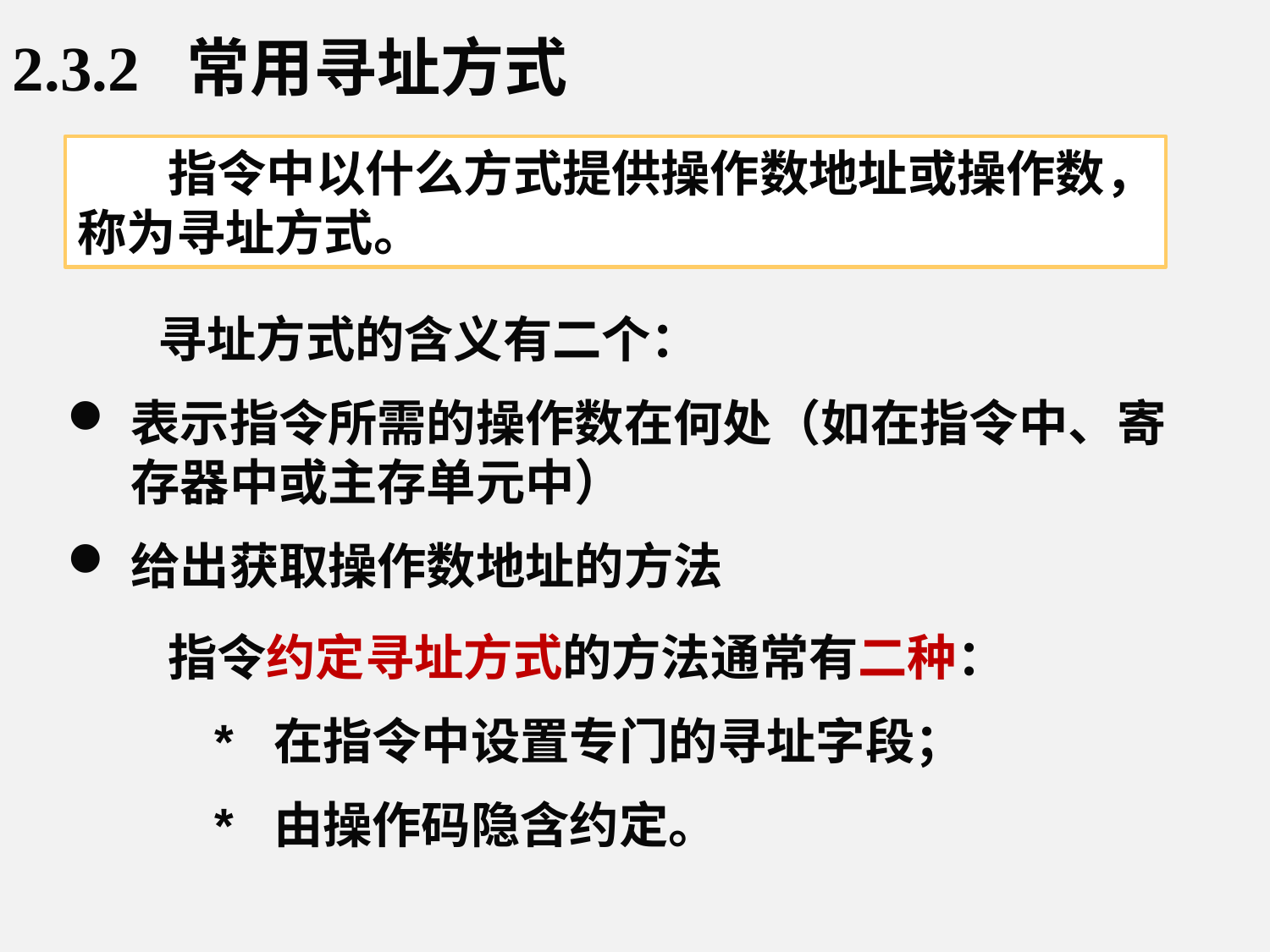

2.3.2  常用寻址方式
       指令中以什么方式提供操作数地址或操作数，称为寻址方式。
       寻址方式的含义有二个：
表示指令所需的操作数在何处（如在指令中、寄存器中或主存单元中）
给出获取操作数地址的方法
       指令约定寻址方式的方法通常有二种：
          *  在指令中设置专门的寻址字段；
          *  由操作码隐含约定。
63